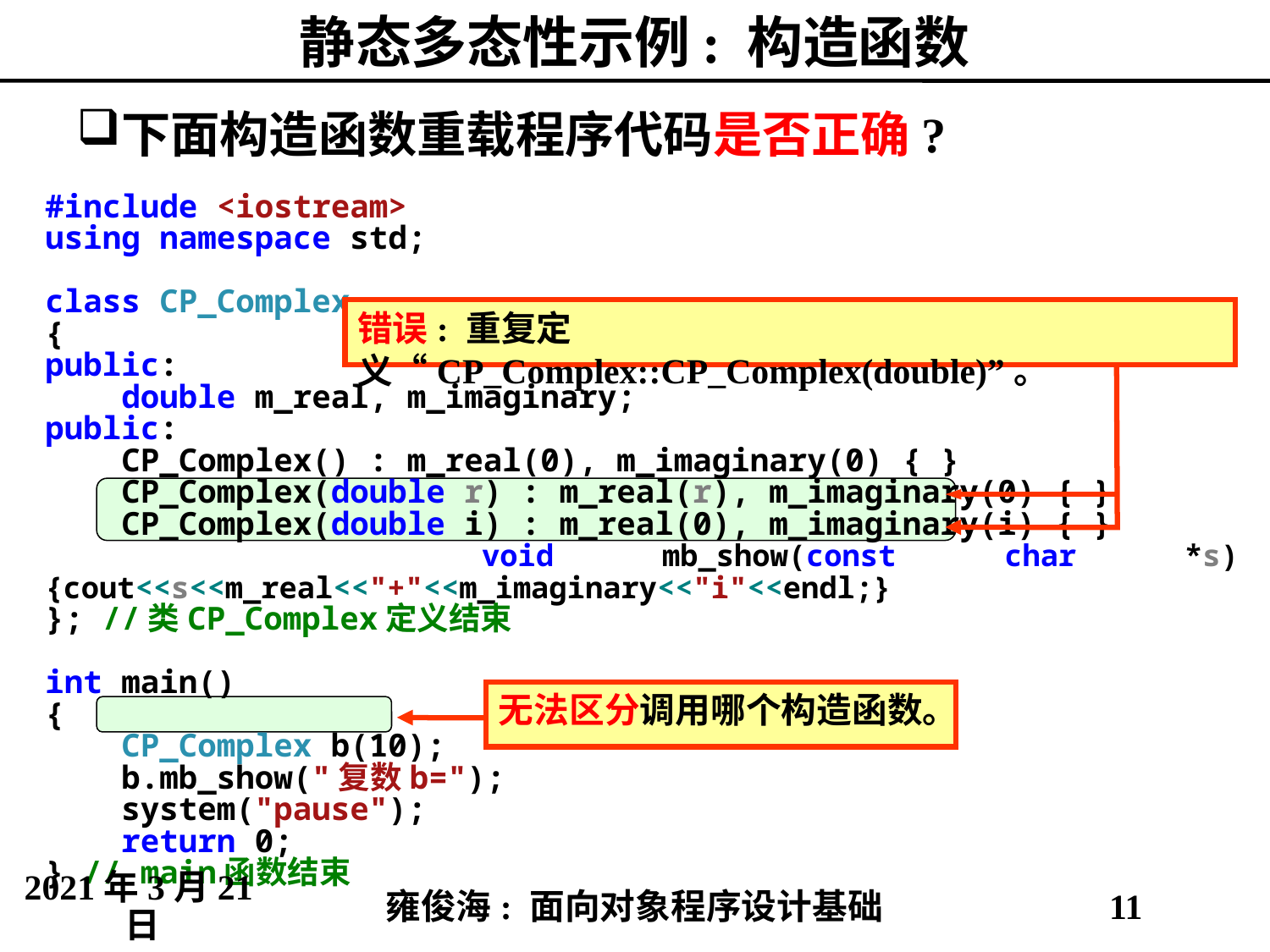

# 静态多态性示例: 构造函数

下面构造函数重载程序代码是否正确?
#include <iostream>
using namespace std;

class CP_Complex
{
public:
    double m_real, m_imaginary;
public:
    CP_Complex() : m_real(0), m_imaginary(0) { }
    CP_Complex(double r) : m_real(r), m_imaginary(0) { }
    CP_Complex(double i) : m_real(0), m_imaginary(i) { }
    void mb_show(const char *s) {cout<<s<<m_real<<"+"<<m_imaginary<<"i"<<endl;}
}; //类CP_Complex定义结束

int main()
{
    CP_Complex b(10);
    b.mb_show("复数b=");
    system("pause");
    return 0;
} // main函数结束
错误: 重复定义“CP_Complex::CP_Complex(double)”。

无法区分调用哪个构造函数。

2021年3月21日
雍俊海: 面向对象程序设计基础
11